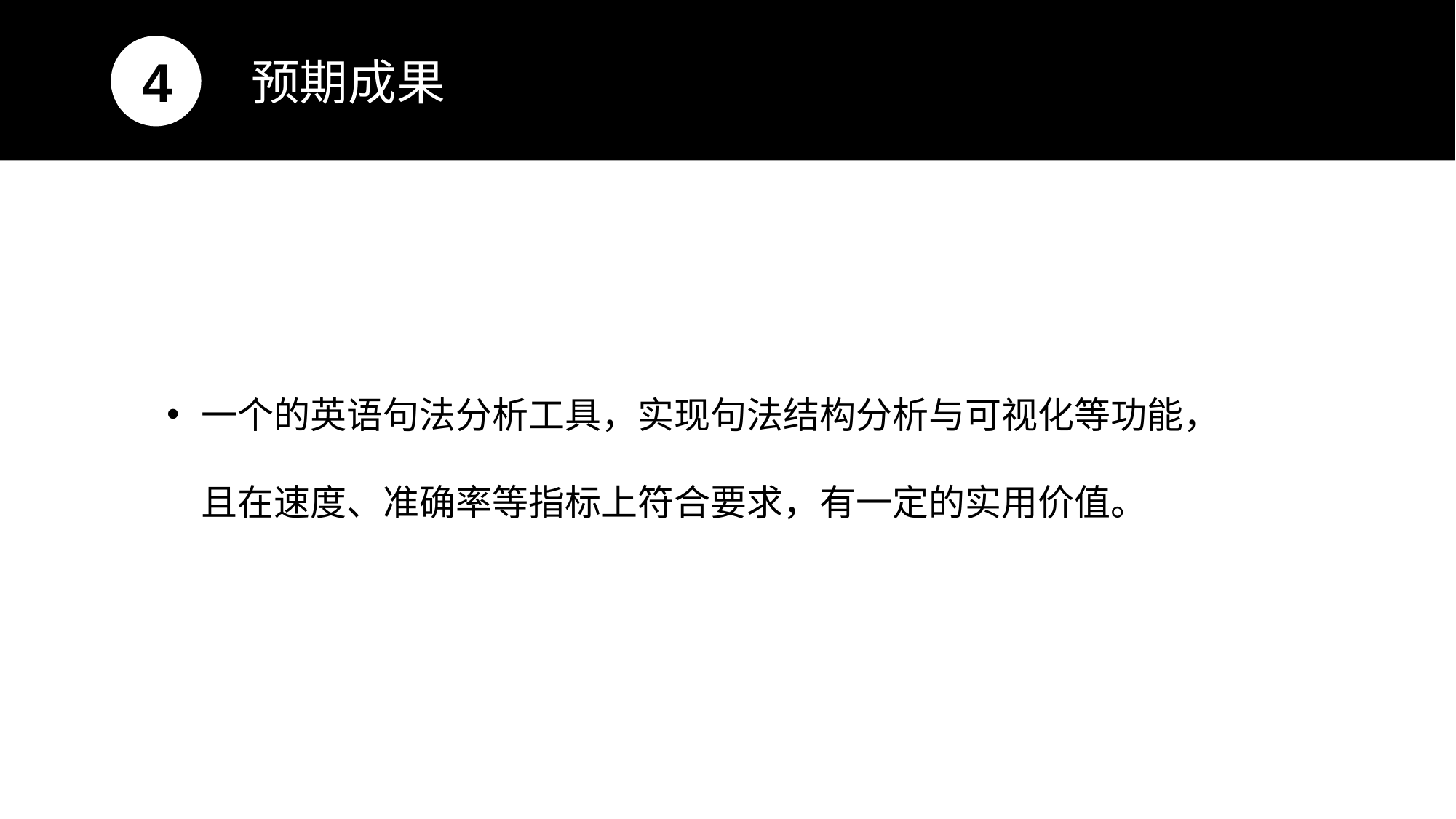

4
预期成果
一个的英语句法分析工具，实现句法结构分析与可视化等功能，且在速度、准确率等指标上符合要求，有一定的实用价值。